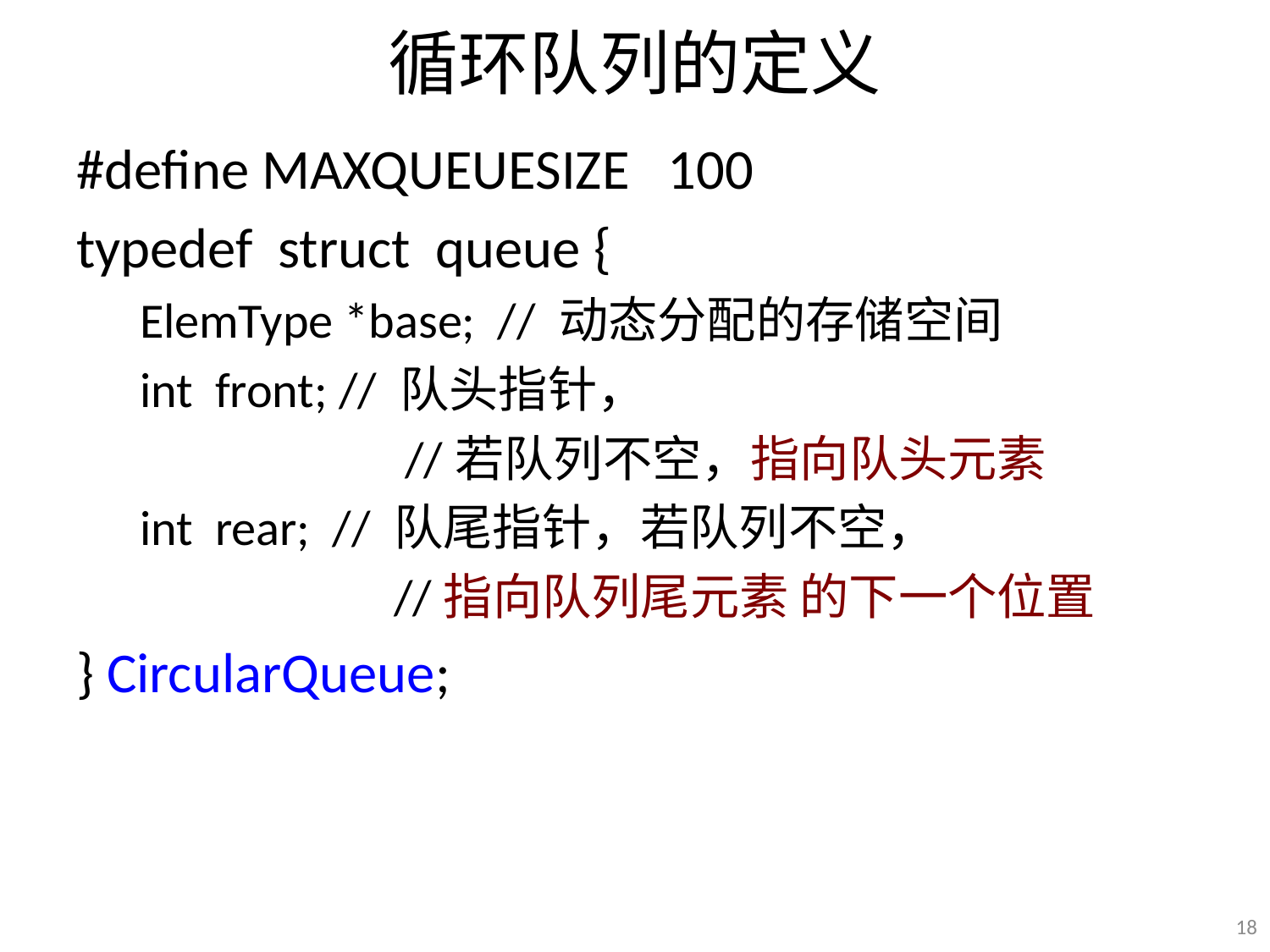

# 循环队列的定义
#define MAXQUEUESIZE   100
typedef  struct  queue {
ElemType *base;  // 动态分配的存储空间
int  front; // 队头指针，
		 //若队列不空，指向队头元素
int  rear;  // 队尾指针，若队列不空，
		//指向队列尾元素 的下一个位置
} CircularQueue;

18